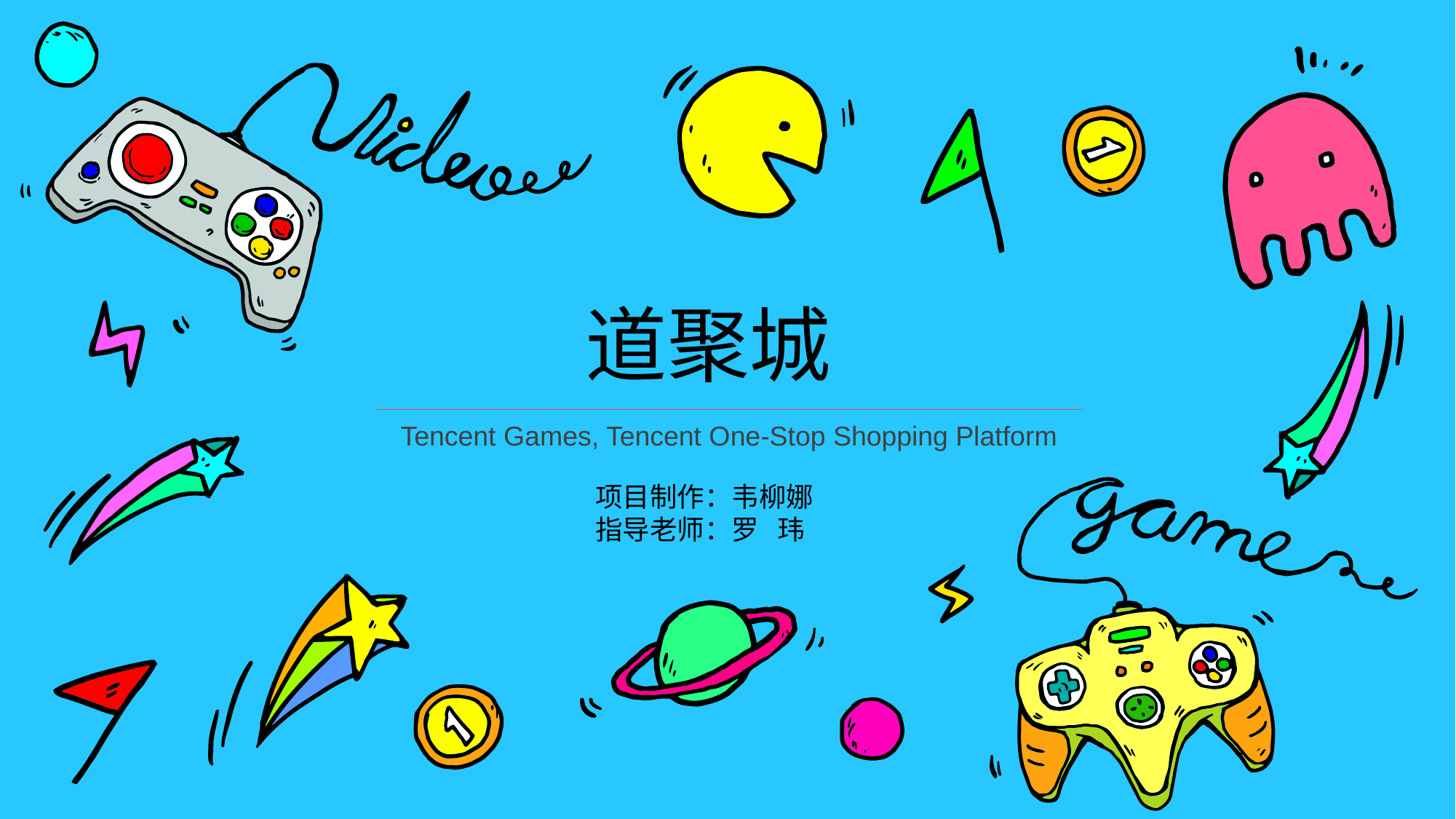

道聚城

Tencent Games, Tencent One-Stop Shopping Platform

项目制作：韦柳娜
指导老师：罗   玮